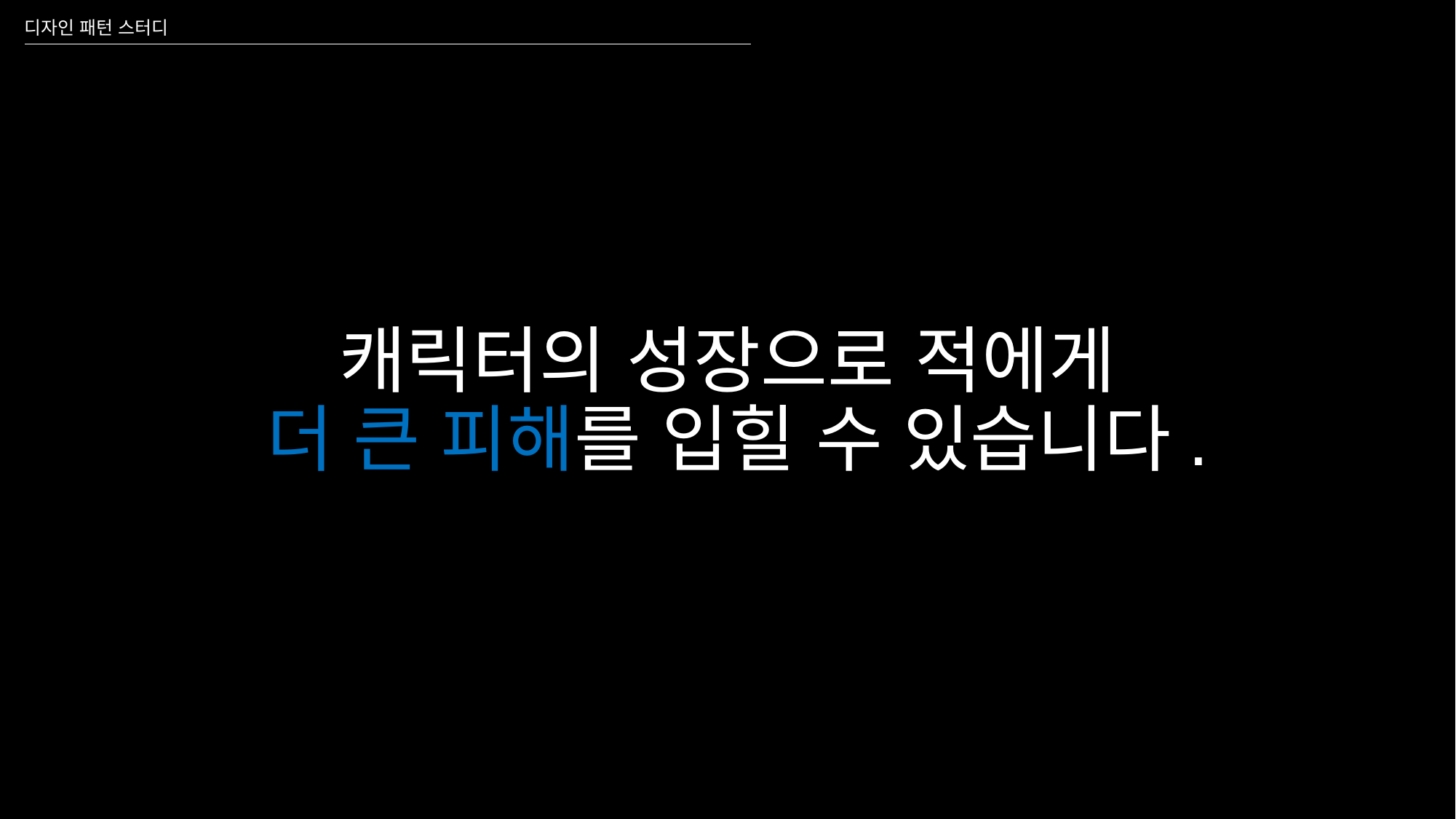

디자인 패턴 스터디
# 캐릭터의 성장으로 적에게 더 큰 피해를 입힐 수 있습니다.